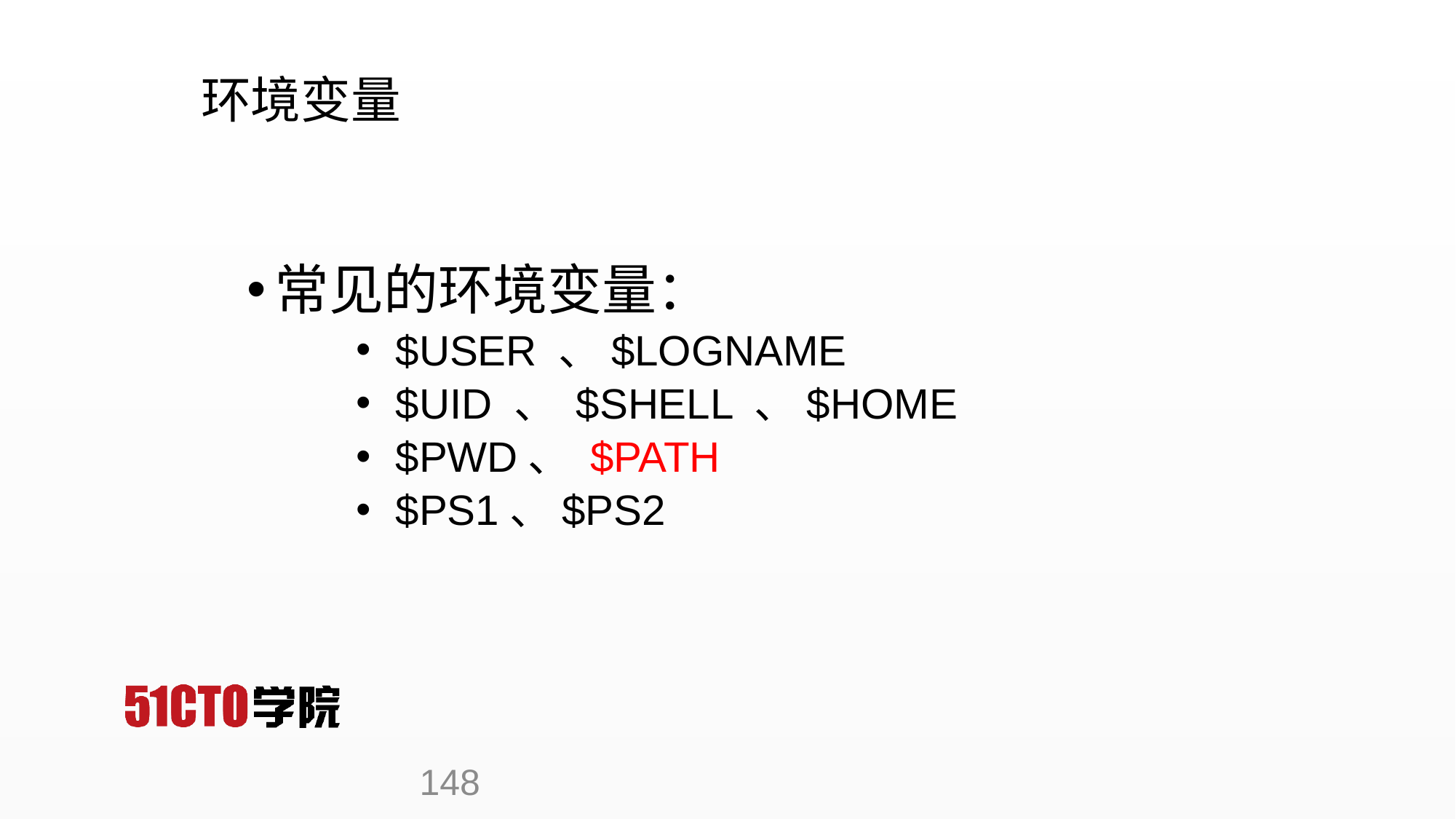

# 环境变量
常见的环境变量：
 $USER 、$LOGNAME
 $UID 、 $SHELL 、$HOME
 $PWD、 $PATH
 $PS1、$PS2
148